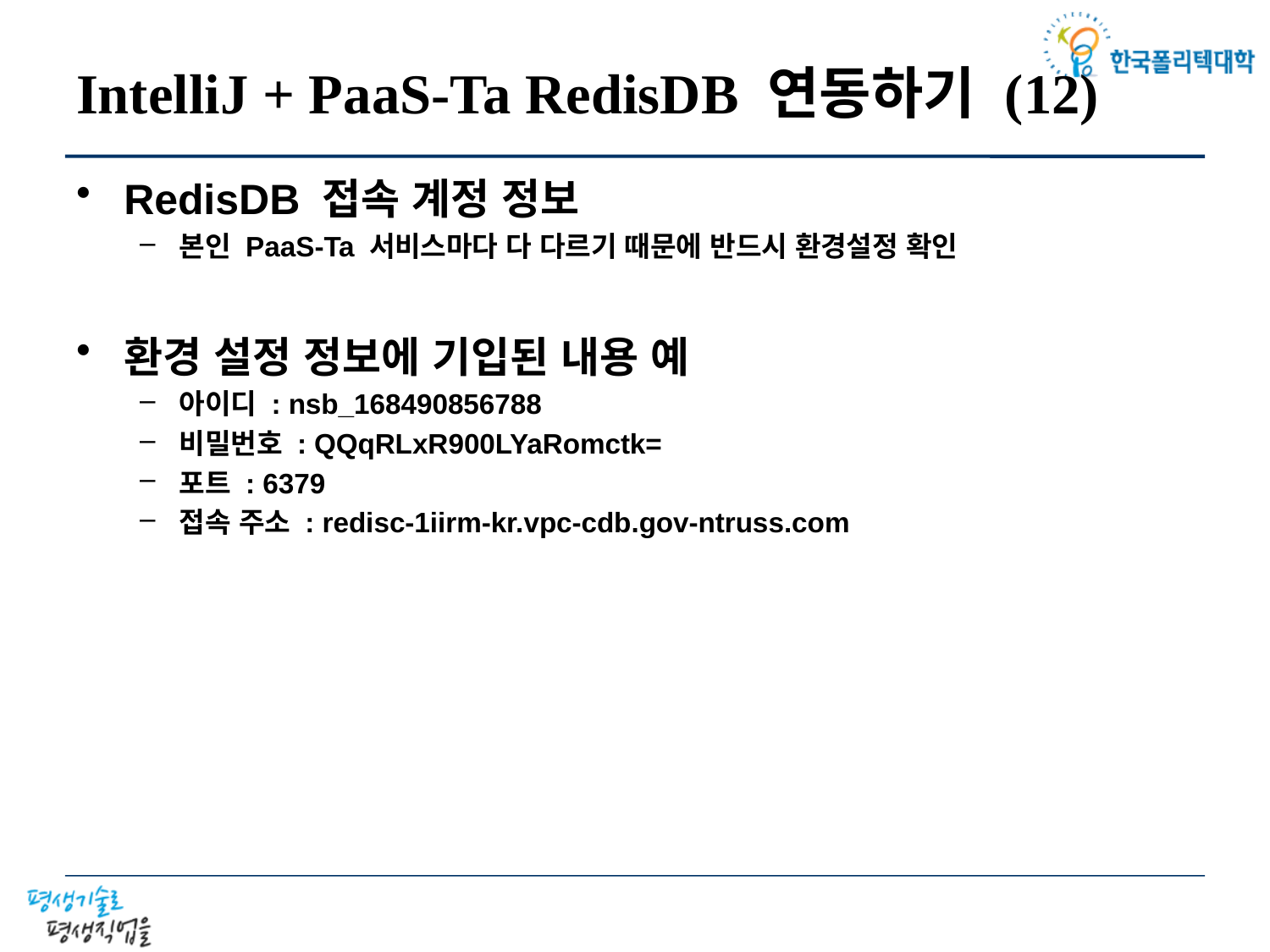

# IntelliJ + PaaS-Ta RedisDB 연동하기 (12)
RedisDB 접속 계정 정보
본인 PaaS-Ta 서비스마다 다 다르기 때문에 반드시 환경설정 확인

환경 설정 정보에 기입된 내용 예
아이디 : nsb_168490856788
비밀번호 : QQqRLxR900LYaRomctk=
포트 : 6379
접속 주소 : redisc-1iirm-kr.vpc-cdb.gov-ntruss.com